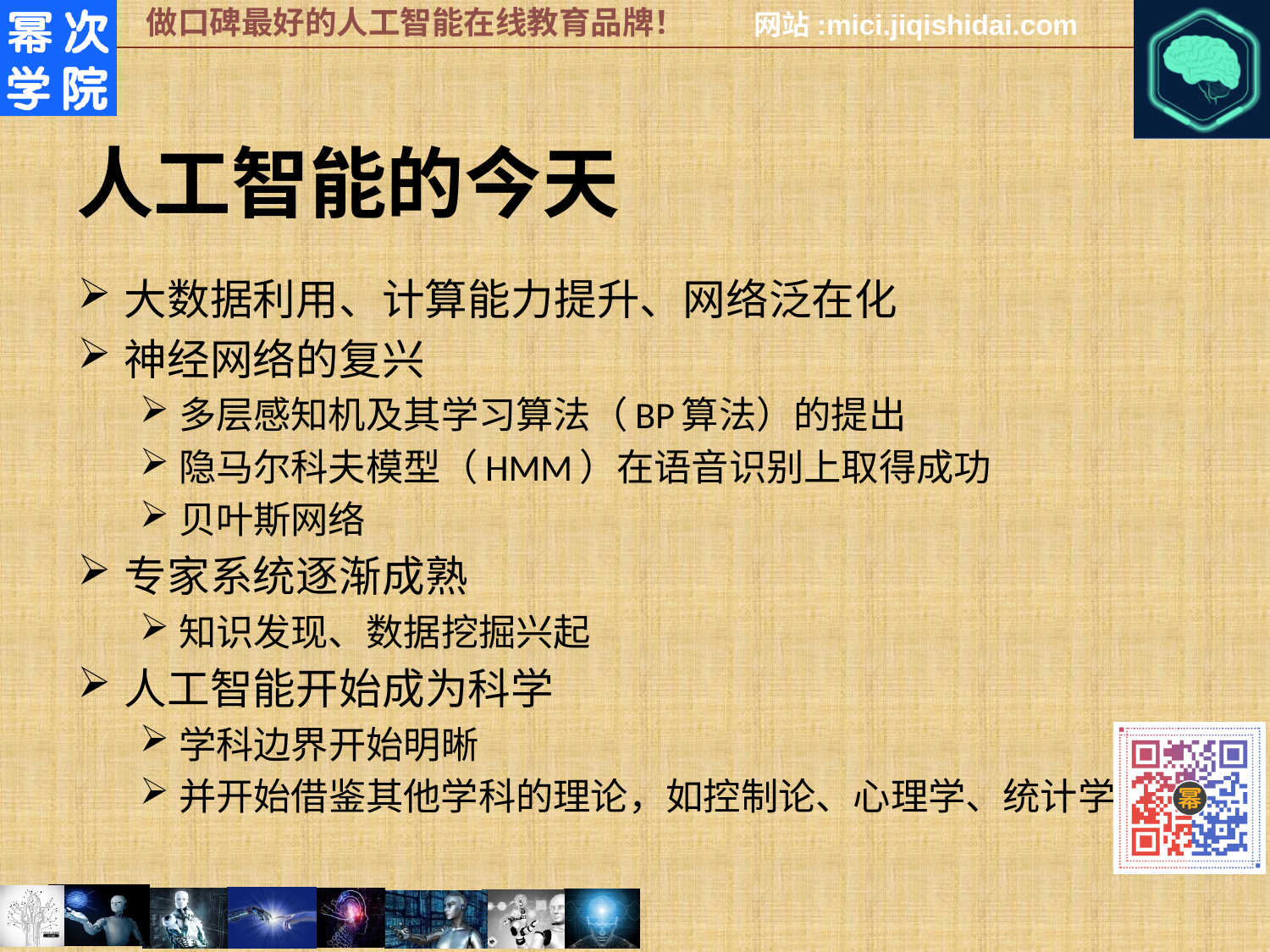

# 人工智能的今天
大数据利用、计算能力提升、网络泛在化
神经网络的复兴
多层感知机及其学习算法（BP算法）的提出
隐马尔科夫模型（HMM）在语音识别上取得成功
贝叶斯网络
专家系统逐渐成熟
知识发现、数据挖掘兴起
人工智能开始成为科学
学科边界开始明晰
并开始借鉴其他学科的理论，如控制论、心理学、统计学